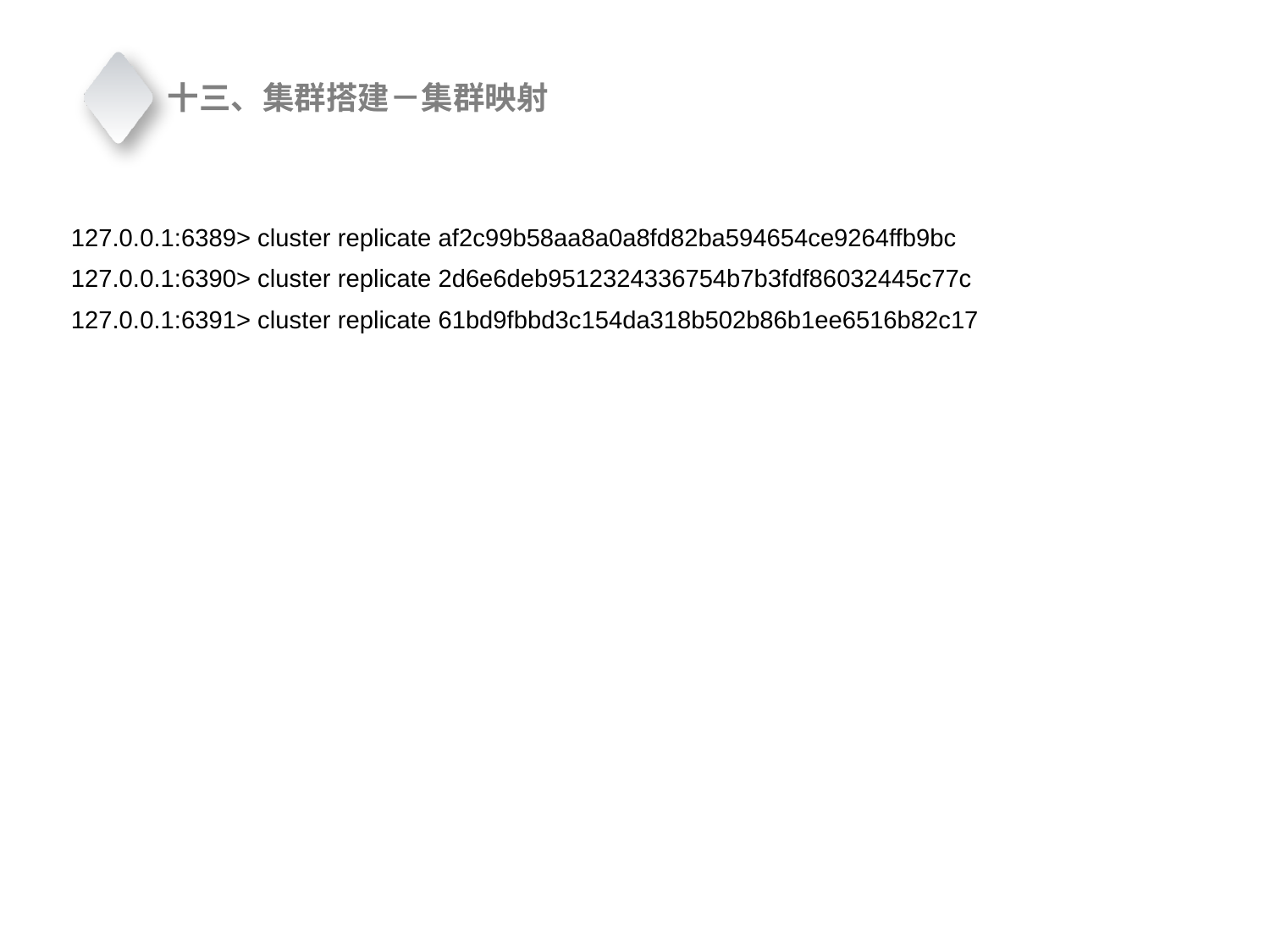

十三、集群搭建－集群映射
   127.0.0.1:6389> cluster replicate af2c99b58aa8a0a8fd82ba594654ce9264ffb9bc
   127.0.0.1:6390> cluster replicate 2d6e6deb9512324336754b7b3fdf86032445c77c
   127.0.0.1:6391> cluster replicate 61bd9fbbd3c154da318b502b86b1ee6516b82c17